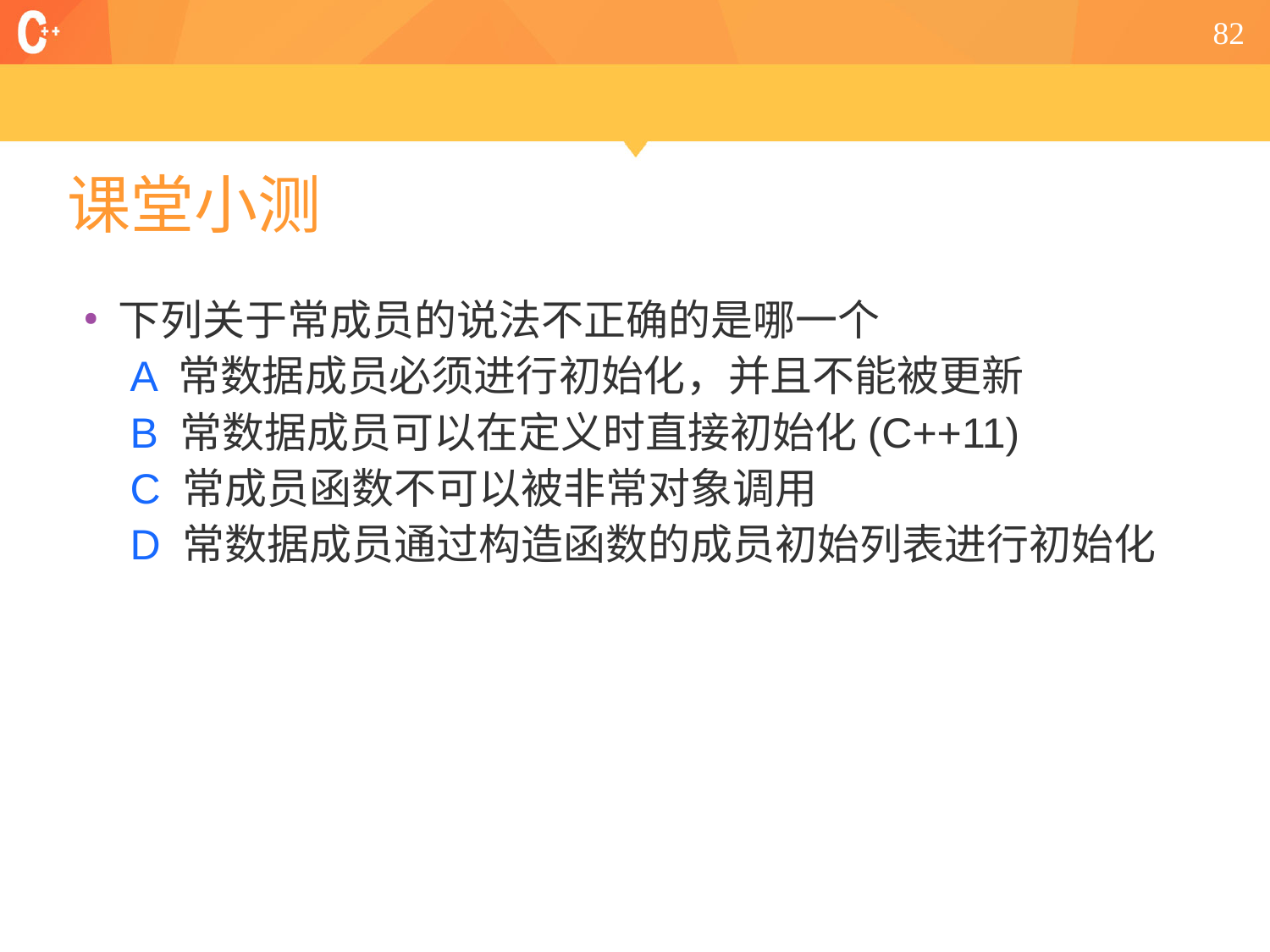

82
# 课堂小测
下列关于常成员的说法不正确的是哪一个
    A 常数据成员必须进行初始化，并且不能被更新
    B 常数据成员可以在定义时直接初始化(C++11)
    C 常成员函数不可以被非常对象调用
    D 常数据成员通过构造函数的成员初始列表进行初始化